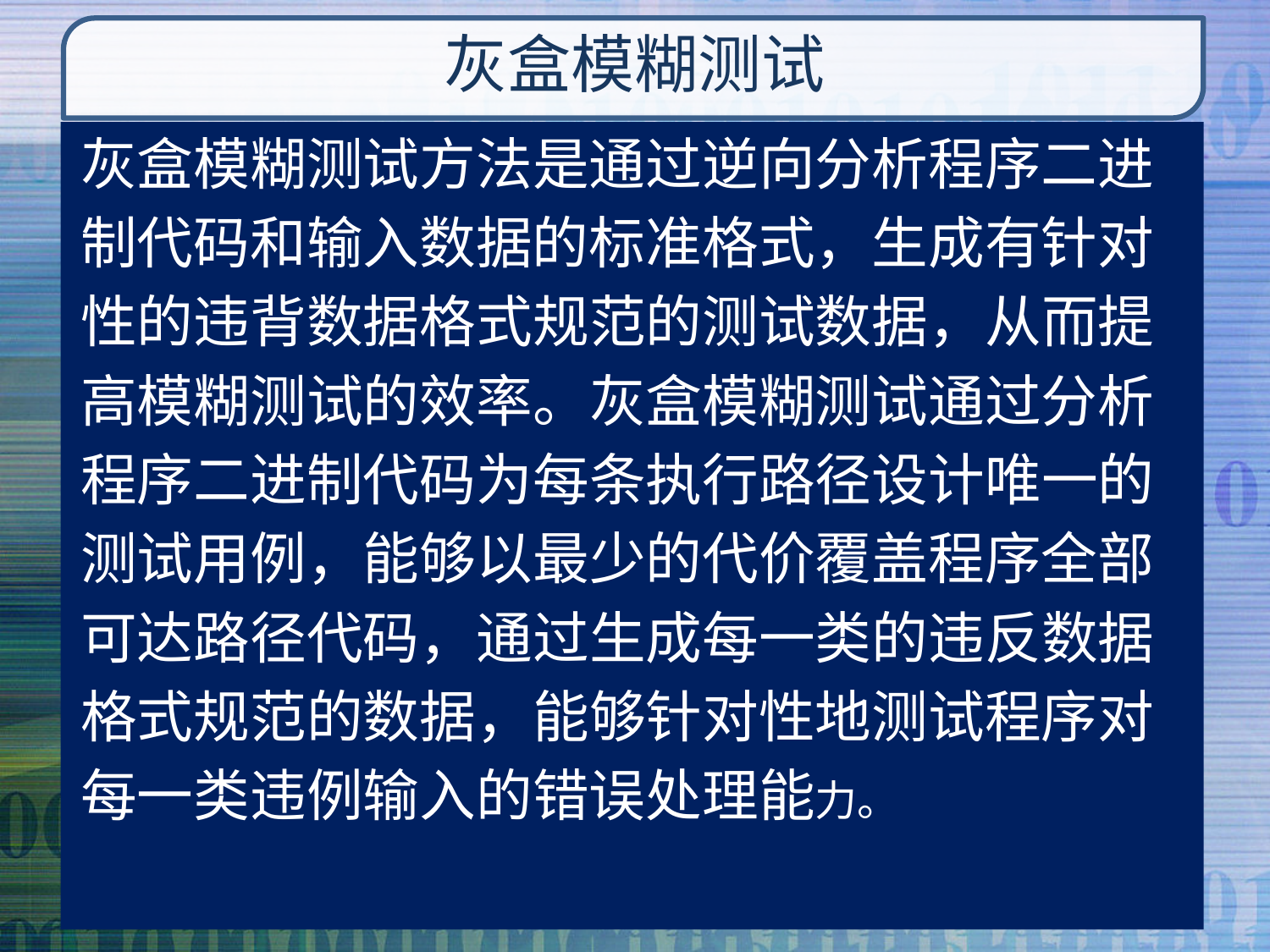

# 灰盒模糊测试
灰盒模糊测试方法是通过逆向分析程序二进
制代码和输入数据的标准格式，生成有针对
性的违背数据格式规范的测试数据，从而提
高模糊测试的效率。灰盒模糊测试通过分析
程序二进制代码为每条执行路径设计唯一的
测试用例，能够以最少的代价覆盖程序全部
可达路径代码，通过生成每一类的违反数据
格式规范的数据，能够针对性地测试程序对
每一类违例输入的错误处理能力。